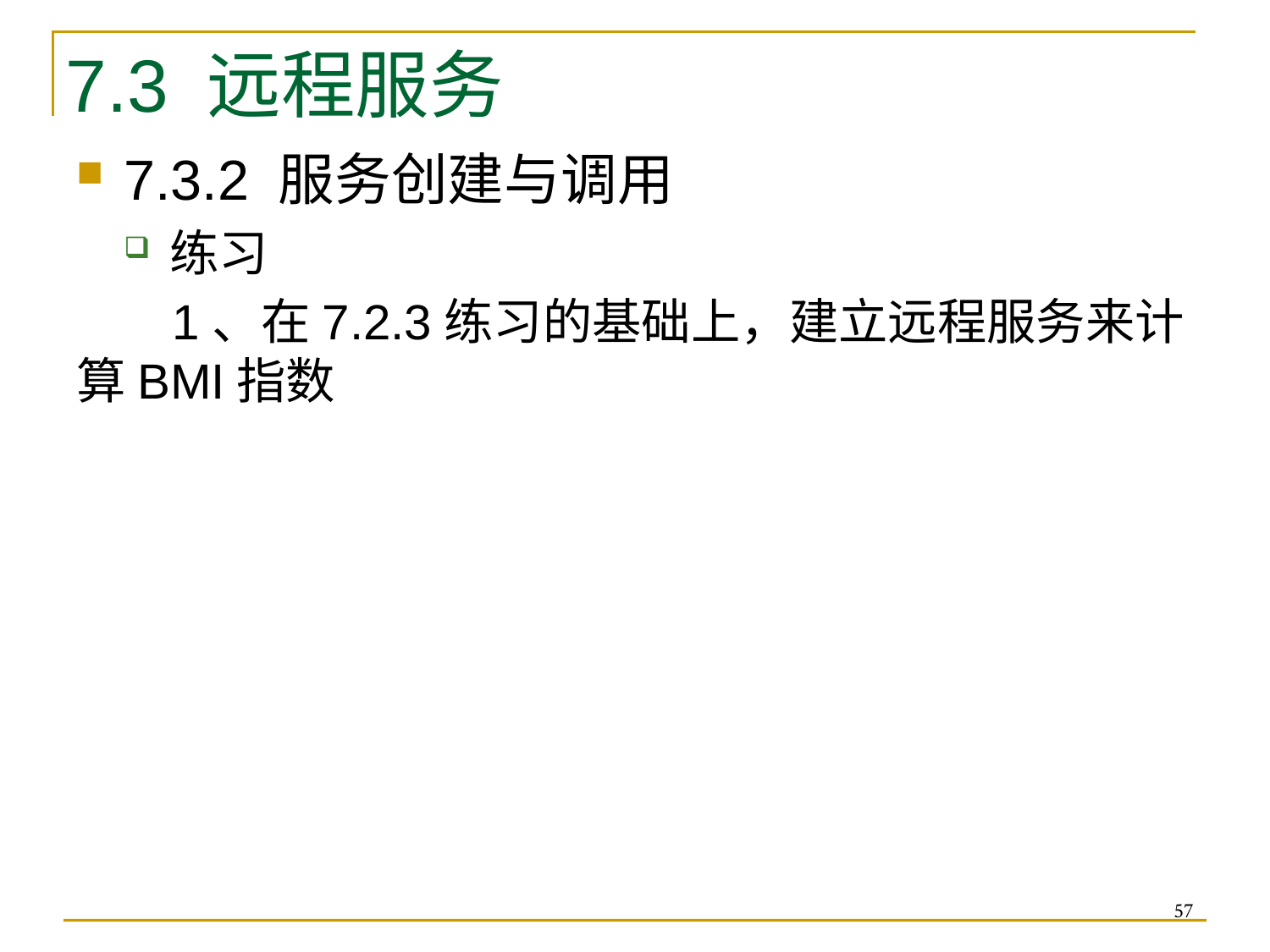

7.3 远程服务
7.3.2 服务创建与调用
练习
       1、在7.2.3练习的基础上，建立远程服务来计算BMI指数
57